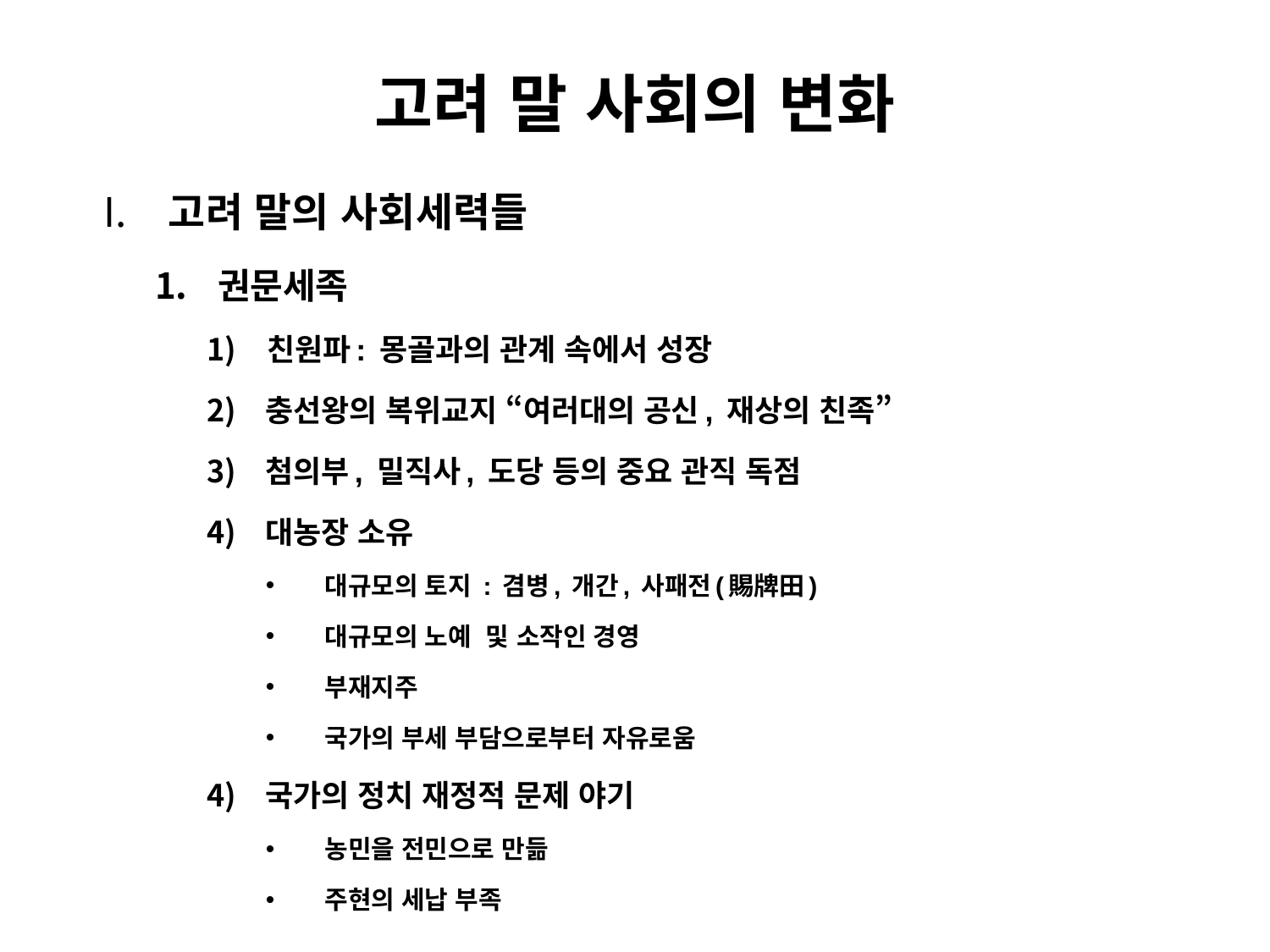

# 고려 말 사회의 변화
 고려 말의 사회세력들
 권문세족
 친원파: 몽골과의 관계 속에서 성장
충선왕의 복위교지 “여러대의 공신, 재상의 친족”
첨의부, 밀직사, 도당 등의 중요 관직 독점
대농장 소유
대규모의 토지 : 겸병, 개간, 사패전(賜牌田)
대규모의 노예  및 소작인 경영
부재지주
국가의 부세 부담으로부터 자유로움
국가의 정치 재정적 문제 야기
농민을 전민으로 만듦
주현의 세납 부족